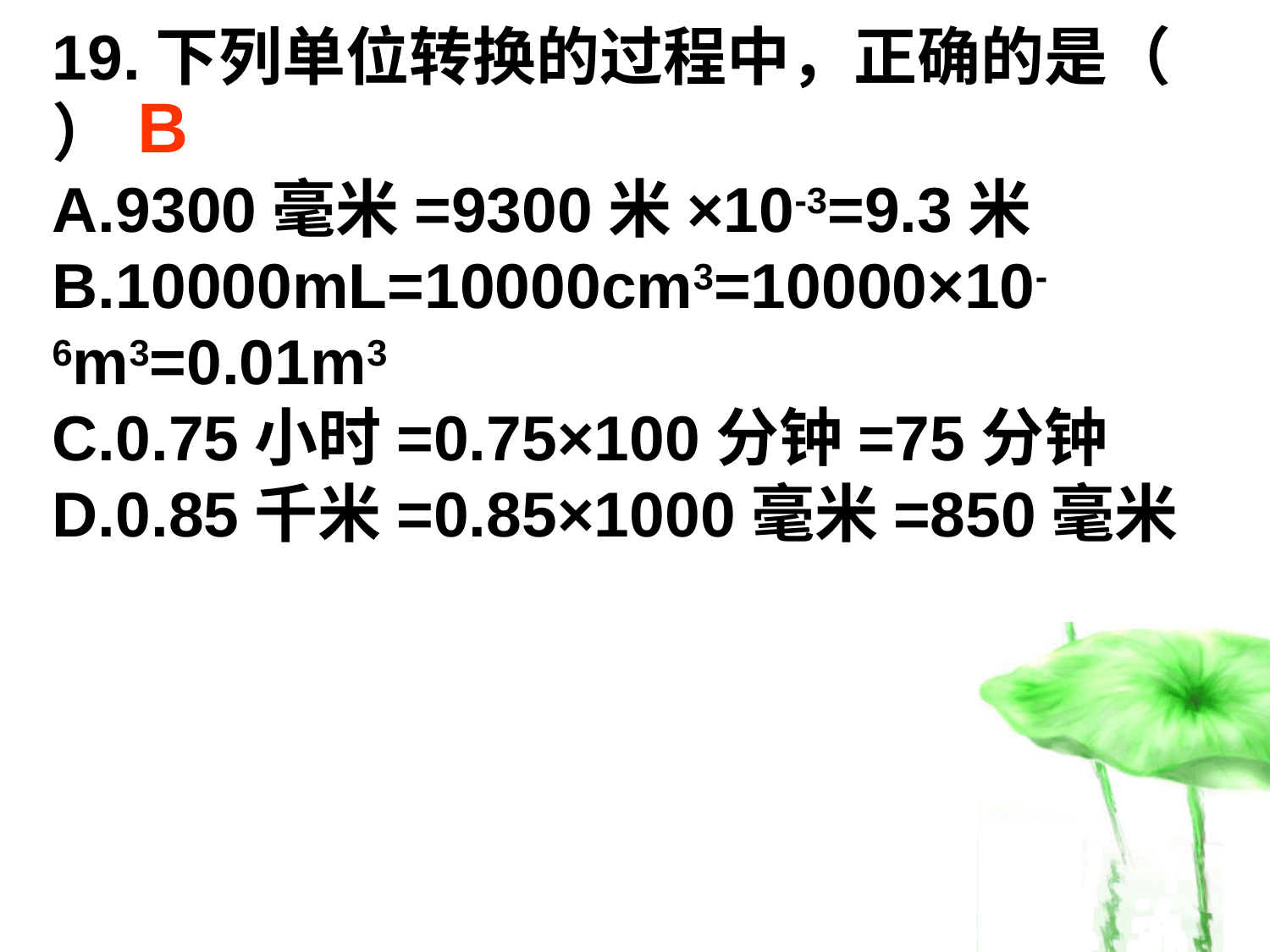

19.下列单位转换的过程中，正确的是（     ）
A.9300毫米=9300米×10-3=9.3米           B.10000mL=10000cm3=10000×10-6m3=0.01m3
C.0.75小时=0.75×100分钟=75分钟         D.0.85千米=0.85×1000毫米=850毫米
B